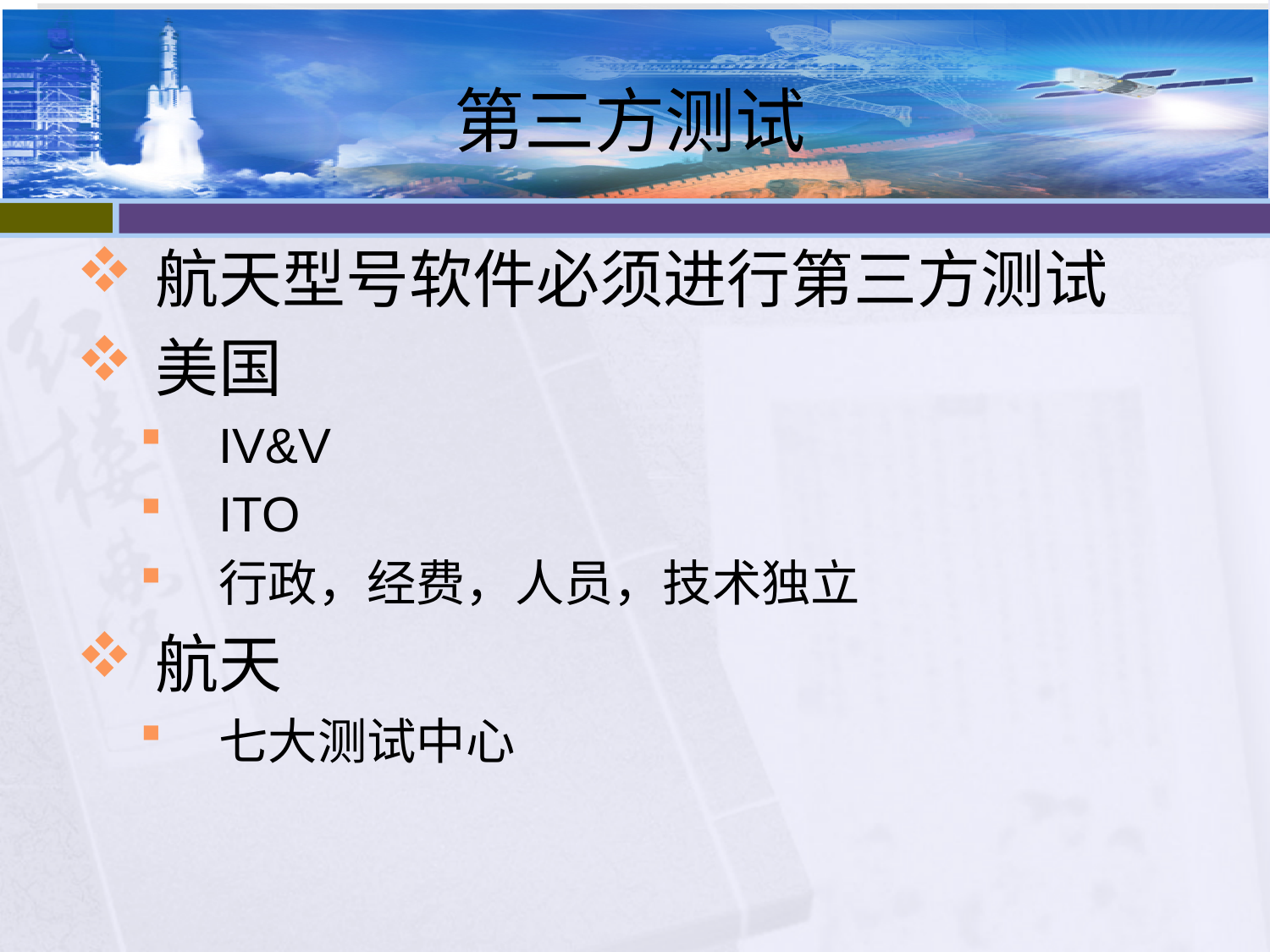

# 第三方测试

航天型号软件必须进行第三方测试
美国
IV&V
ITO
行政，经费，人员，技术独立
航天
七大测试中心